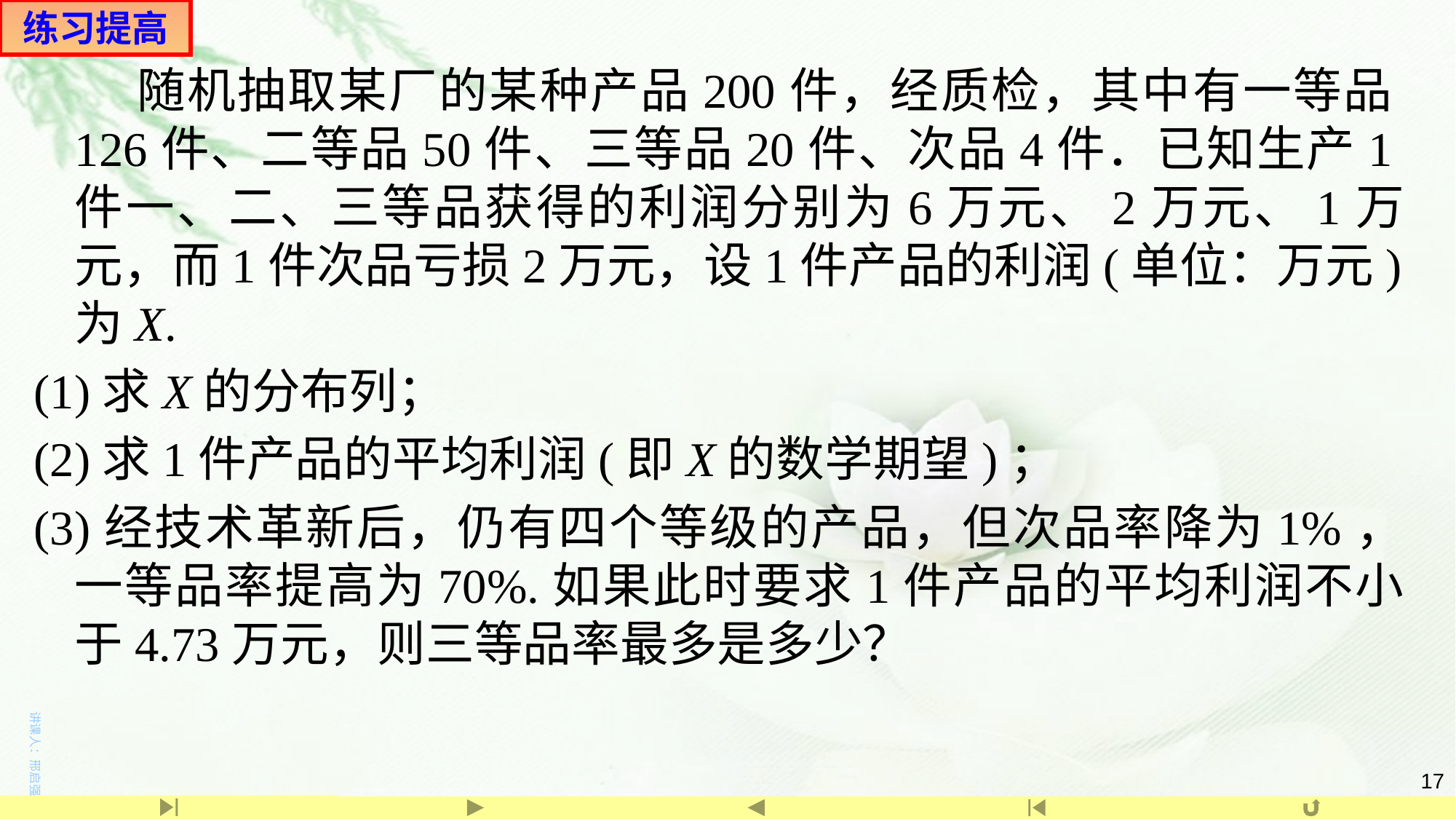

练习提高
       随机抽取某厂的某种产品200件，经质检，其中有一等品126件、二等品50件、三等品20件、次品4件．已知生产1件一、二、三等品获得的利润分别为6万元、2万元、1万元，而1件次品亏损2万元，设1件产品的利润(单位：万元)为X.
(1)求X的分布列；
(2)求1件产品的平均利润(即X的数学期望)；
(3)经技术革新后，仍有四个等级的产品，但次品率降为1%，一等品率提高为70%.如果此时要求1件产品的平均利润不小于4.73万元，则三等品率最多是多少？